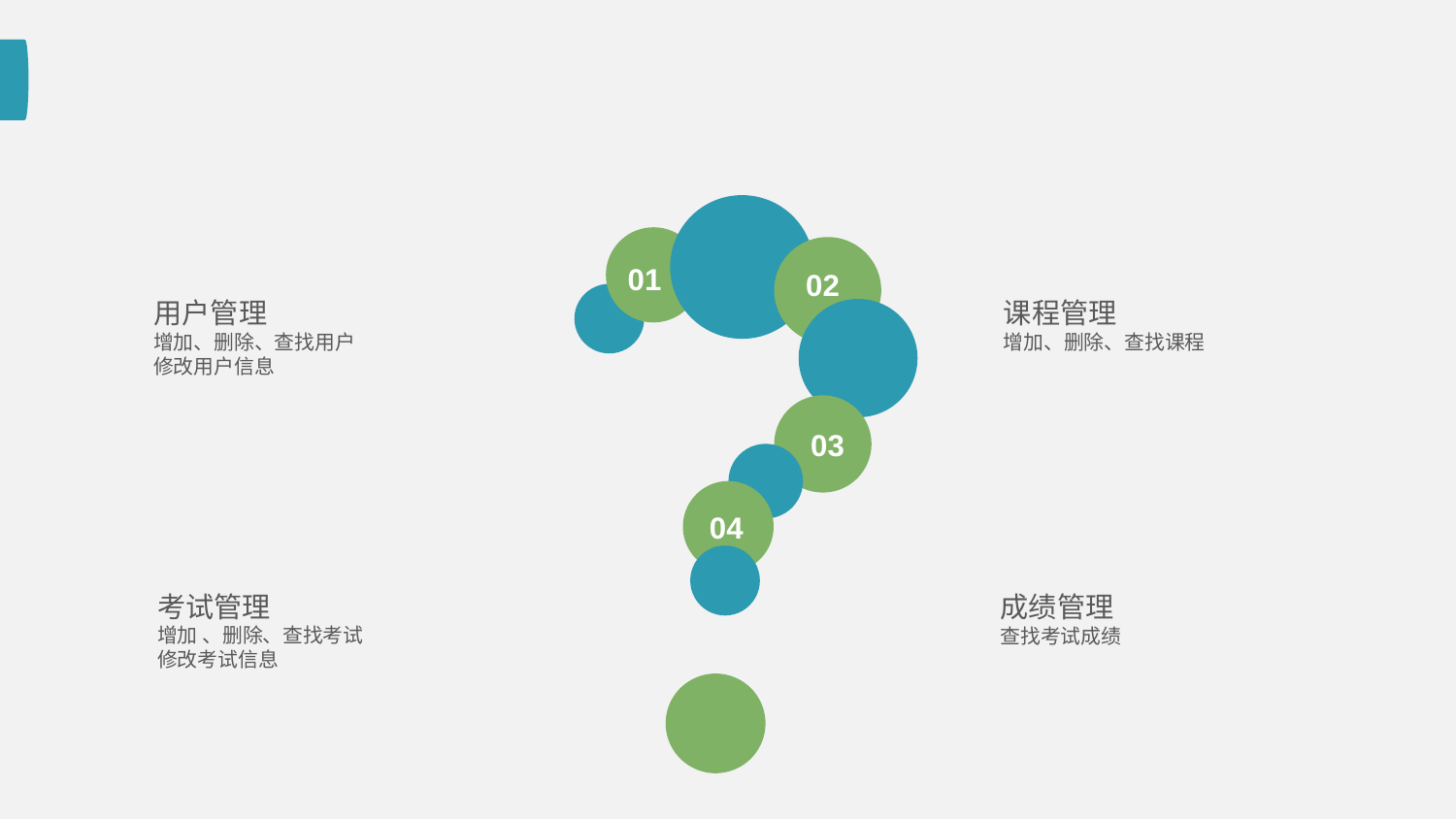

01
02

03

04

用户管理
增加、删除、查找用户
修改用户信息

课程管理
增加、删除、查找课程

考试管理
增加 、删除、查找考试
修改考试信息

成绩管理
查找考试成绩